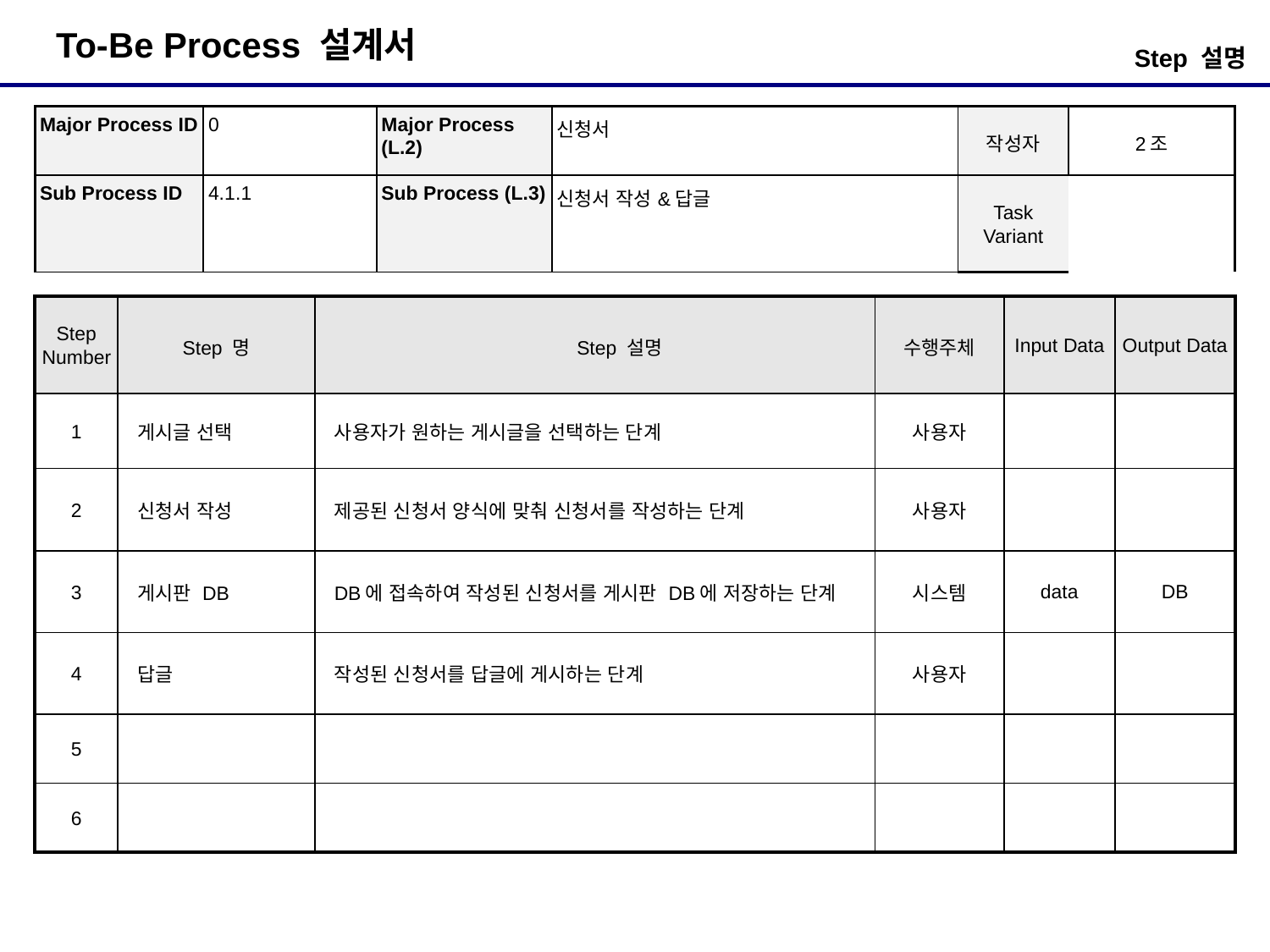

Step 설명
| Major Process ID | 0 | Major Process (L.2) | 신청서 | 작성자 | 2조 |
| --- | --- | --- | --- | --- | --- |
| Sub Process ID | 4.1.1 | Sub Process (L.3) | 신청서 작성&답글 | Task Variant |  |
| Step Number | Step 명 | Step 설명 | 수행주체 | Input Data | Output Data |
| --- | --- | --- | --- | --- | --- |
| 1 | 게시글 선택 | 사용자가 원하는 게시글을 선택하는 단계 | 사용자 |  |  |
| 2 | 신청서 작성 | 제공된 신청서 양식에 맞춰 신청서를 작성하는 단계 | 사용자 |  |  |
| 3 | 게시판 DB | DB에 접속하여 작성된 신청서를 게시판 DB에 저장하는 단계 | 시스템 | data | DB |
| 4 | 답글 | 작성된 신청서를 답글에 게시하는 단계 | 사용자 |  |  |
| 5 |  |  |  |  |  |
| 6 |  |  |  |  |  |